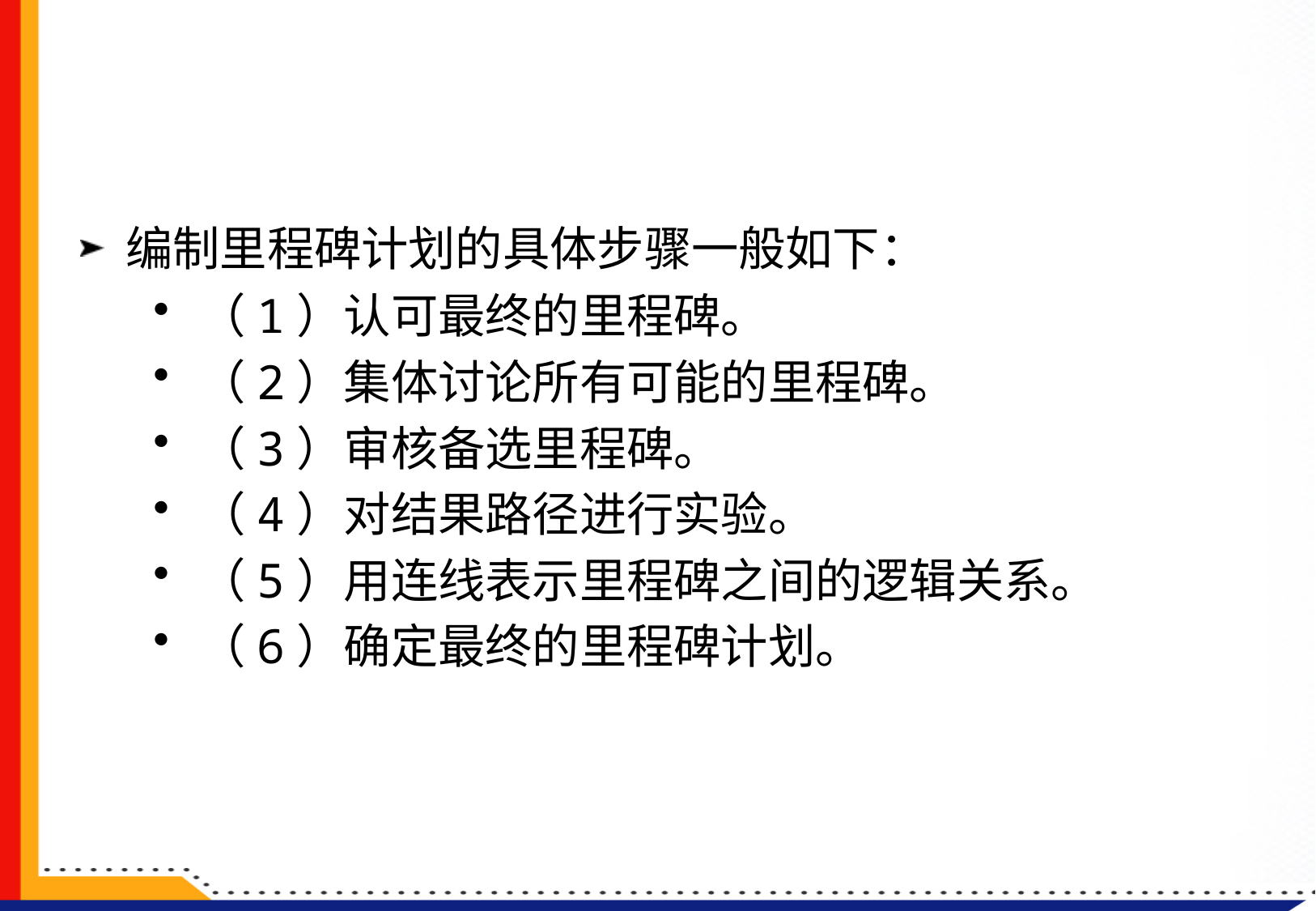

78
#
编制里程碑计划的具体步骤一般如下：
（1）认可最终的里程碑。
（2）集体讨论所有可能的里程碑。
（3）审核备选里程碑。
（4）对结果路径进行实验。
（5）用连线表示里程碑之间的逻辑关系。
（6）确定最终的里程碑计划。